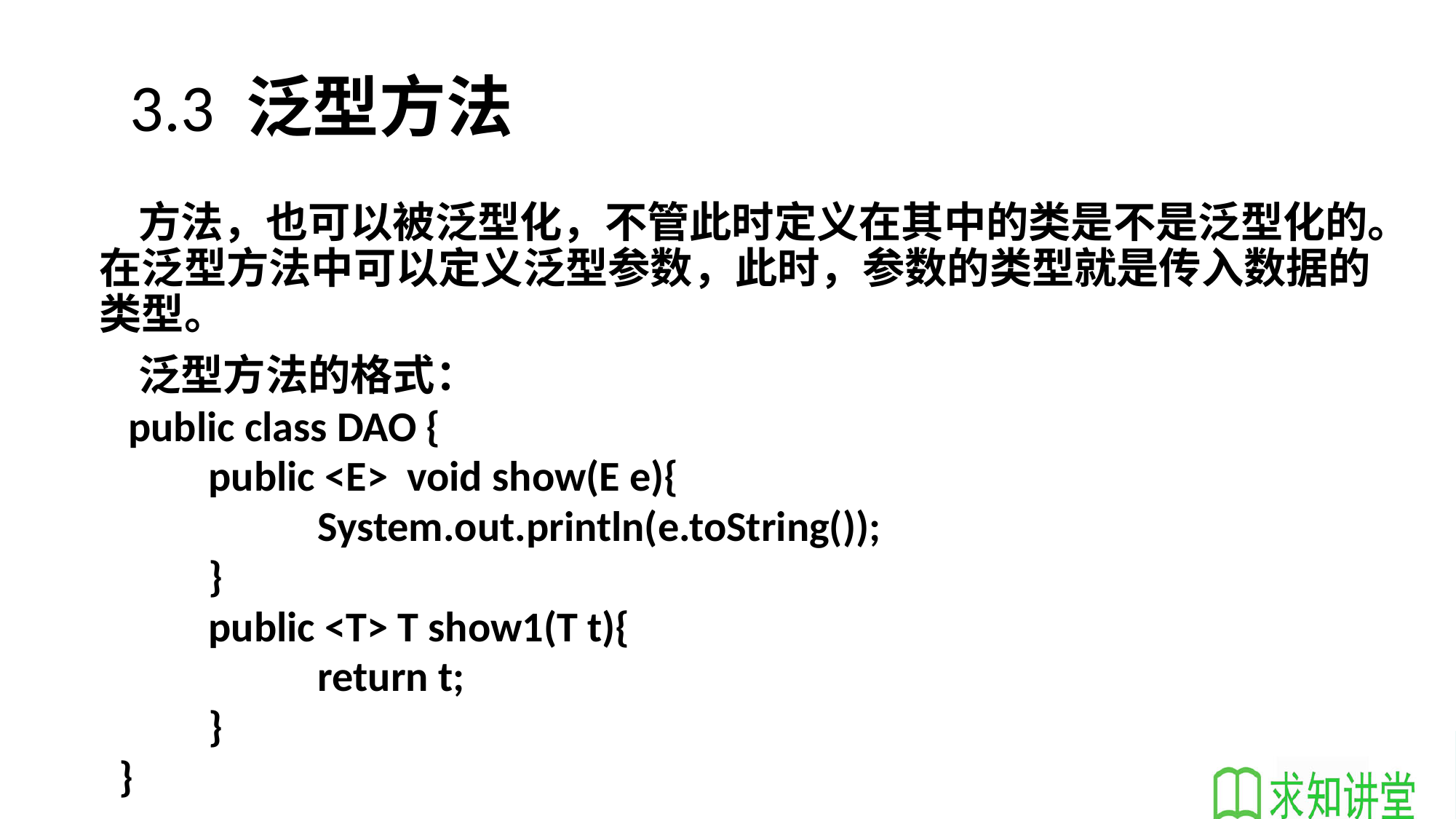

# 3.3 泛型方法
   方法，也可以被泛型化，不管此时定义在其中的类是不是泛型化的。在泛型方法中可以定义泛型参数，此时，参数的类型就是传入数据的类型。
   泛型方法的格式：
   public class DAO {
	public <E>  void show(E e){
		System.out.println(e.toString());
	}
	public <T> T show1(T t){
        		return t;
    	}
  }